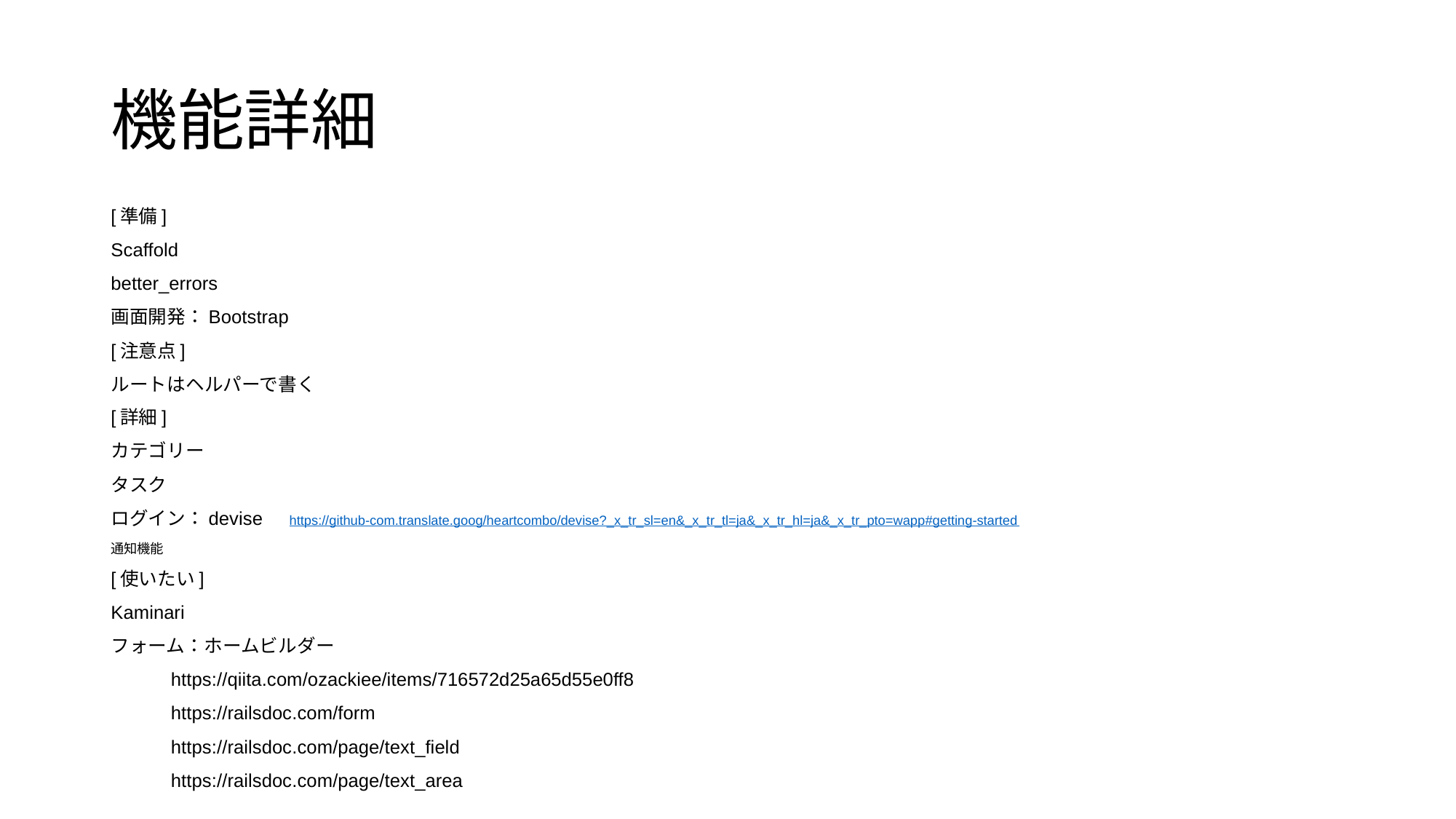

# 機能詳細
[準備]
Scaffold
better_errors
画面開発：Bootstrap
[注意点]
ルートはヘルパーで書く
[詳細]
カテゴリー
タスク
ログイン：devise　https://github-com.translate.goog/heartcombo/devise?_x_tr_sl=en&_x_tr_tl=ja&_x_tr_hl=ja&_x_tr_pto=wapp#getting-started
通知機能
[使いたい]
Kaminari
フォーム：ホームビルダー
　　　https://qiita.com/ozackiee/items/716572d25a65d55e0ff8
　　　https://railsdoc.com/form
　　　https://railsdoc.com/page/text_field
　　　https://railsdoc.com/page/text_area